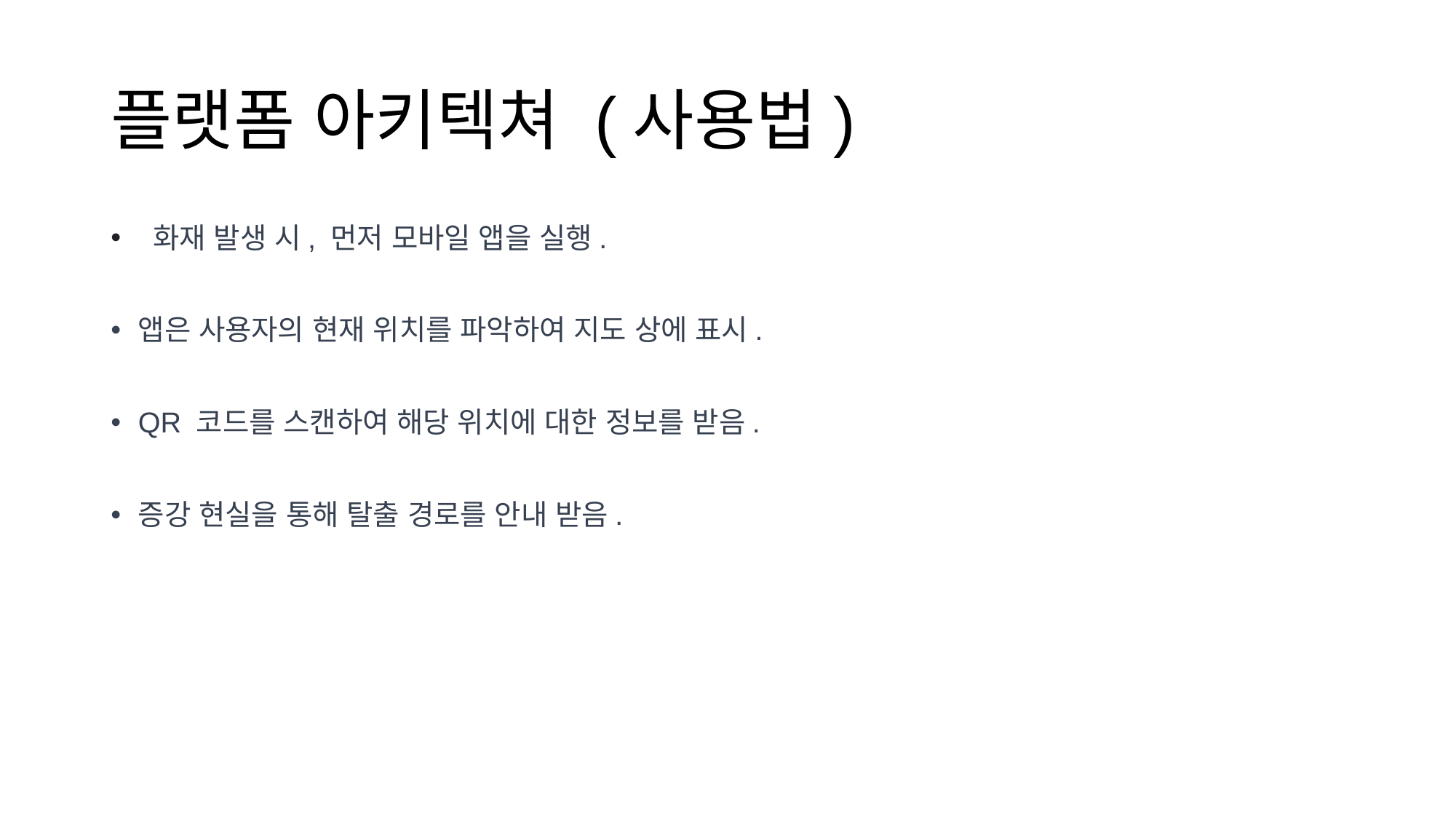

# 플랫폼 아키텍쳐 (사용법)
 화재 발생 시, 먼저 모바일 앱을 실행.

앱은 사용자의 현재 위치를 파악하여 지도 상에 표시.

QR 코드를 스캔하여 해당 위치에 대한 정보를 받음.

증강 현실을 통해 탈출 경로를 안내 받음.